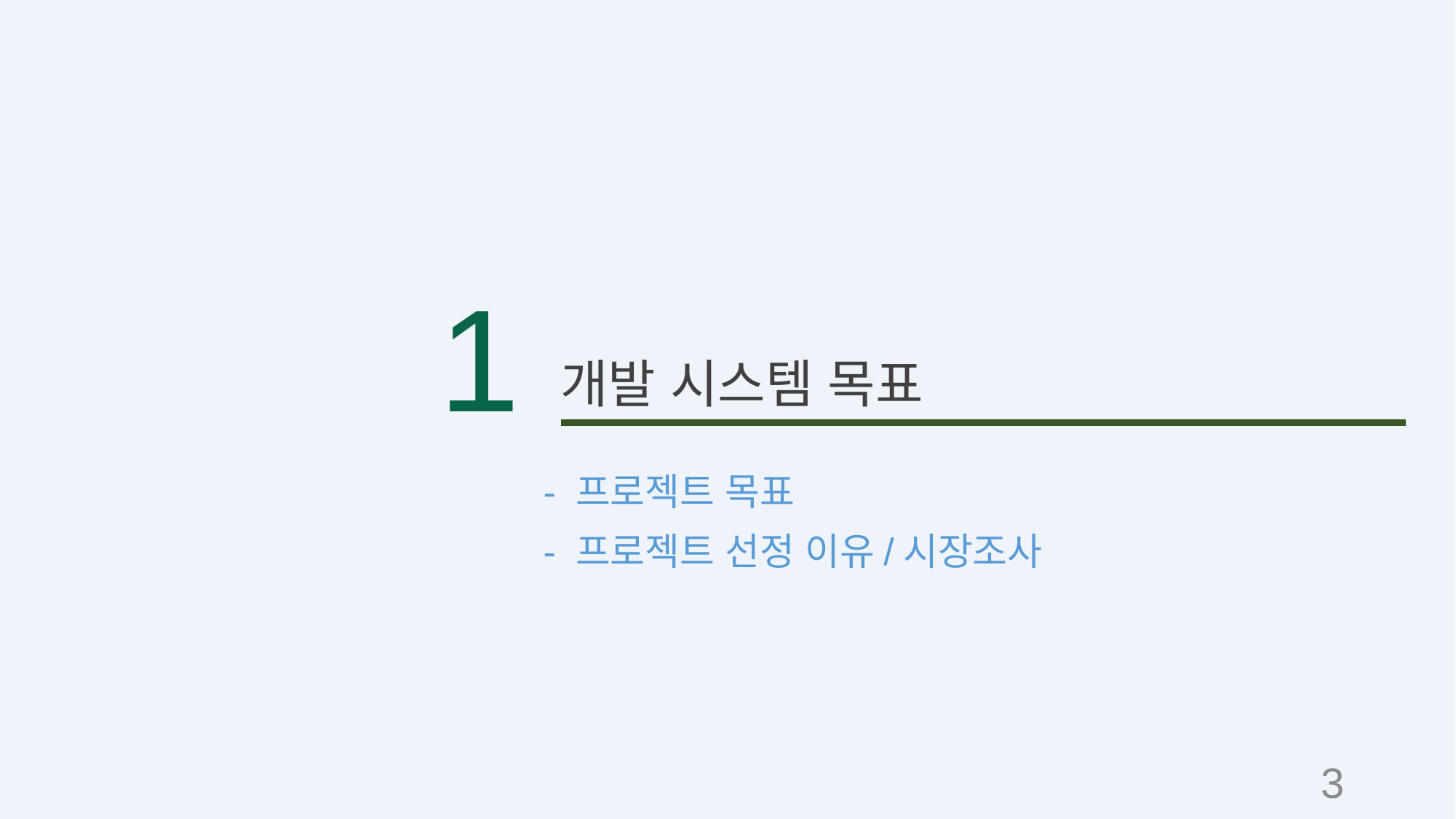

1
개발 시스템 목표
- 프로젝트 목표
- 프로젝트 선정 이유/시장조사

3